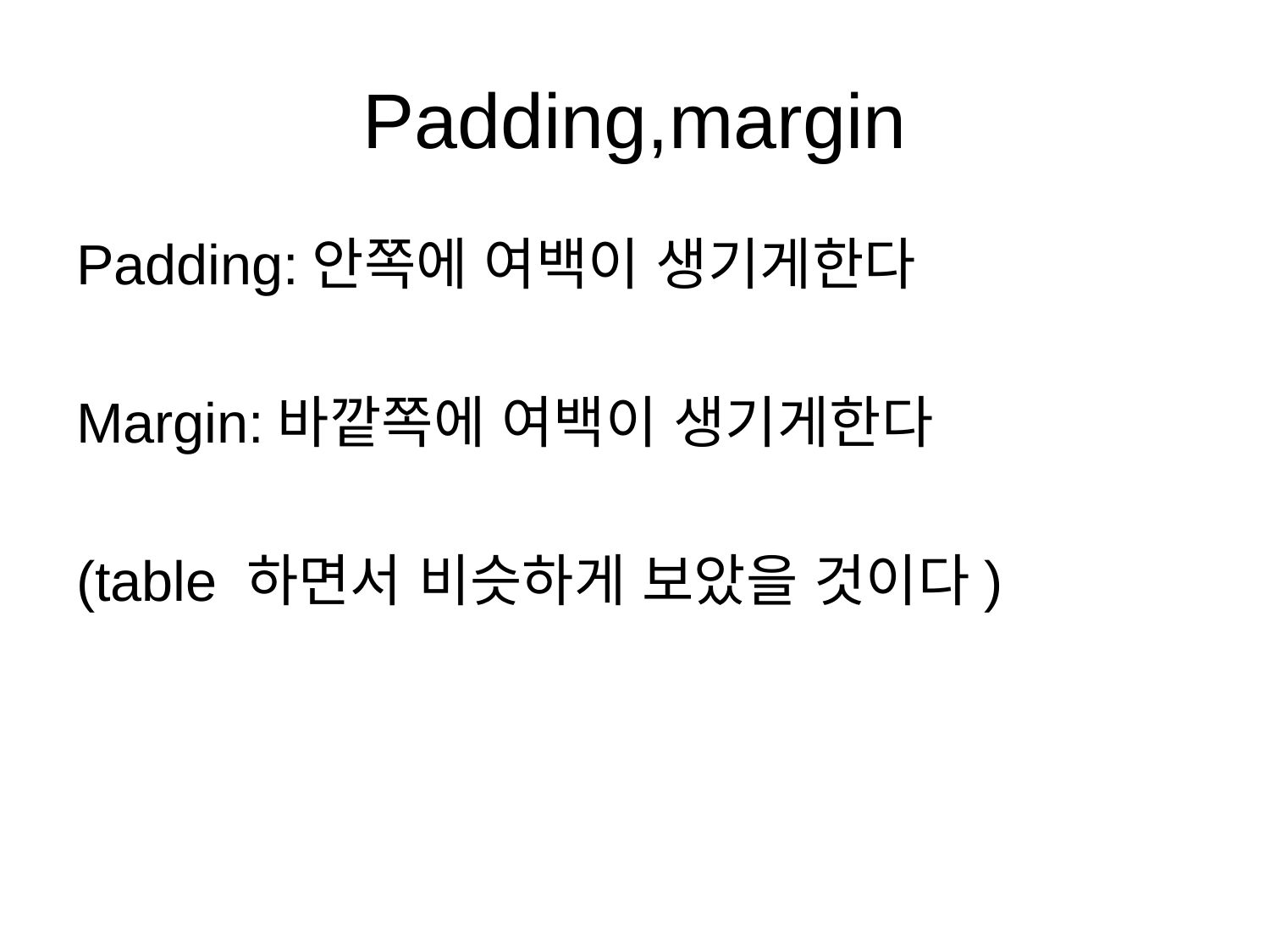

# Padding,margin
Padding:안쪽에 여백이 생기게한다

Margin:바깥쪽에 여백이 생기게한다

(table 하면서 비슷하게 보았을 것이다)